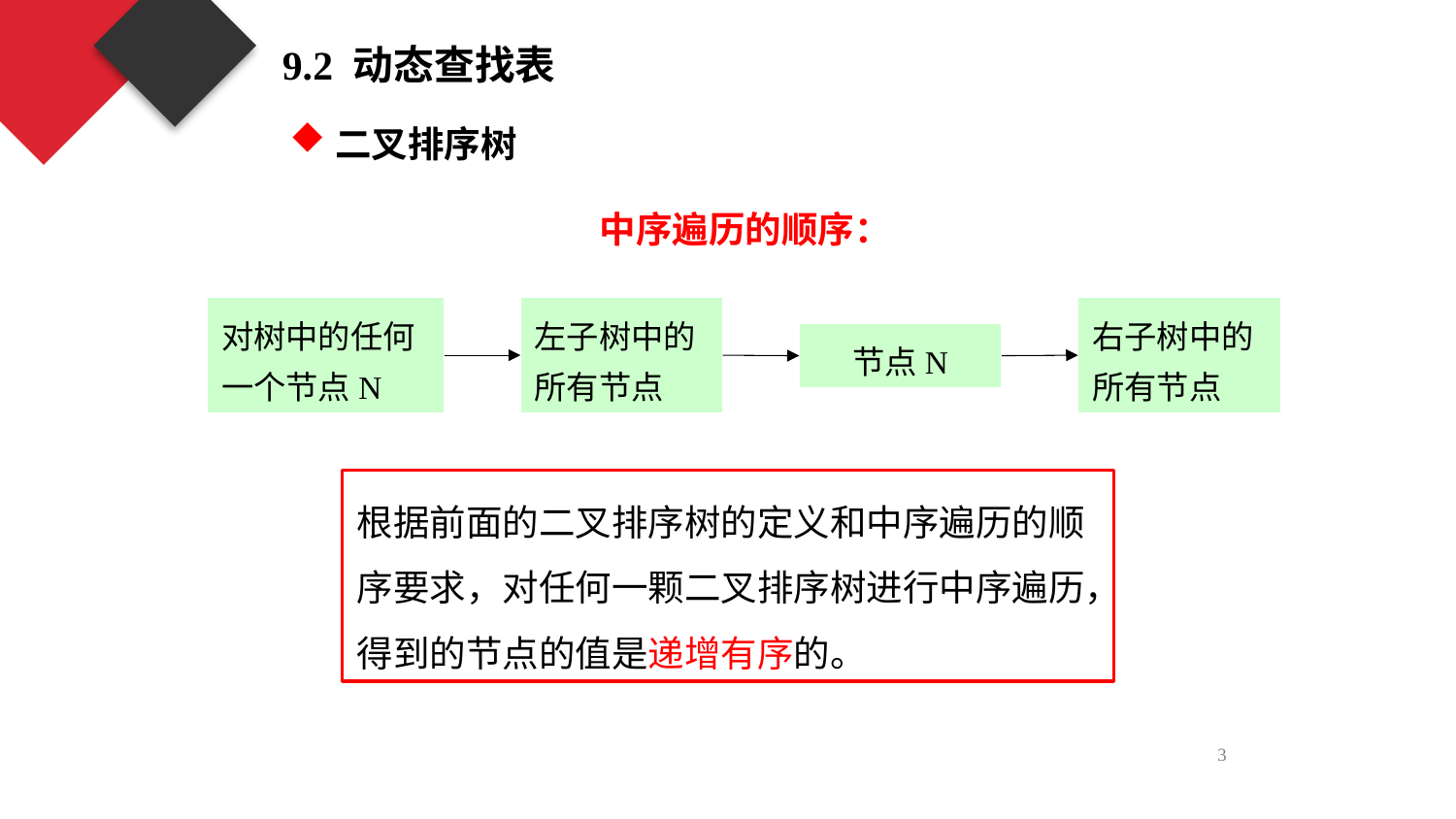

9.2 动态查找表
二叉排序树
中序遍历的顺序：
对树中的任何一个节点N
左子树中的所有节点
右子树中的所有节点
节点N
根据前面的二叉排序树的定义和中序遍历的顺序要求，对任何一颗二叉排序树进行中序遍历，得到的节点的值是递增有序的。
3